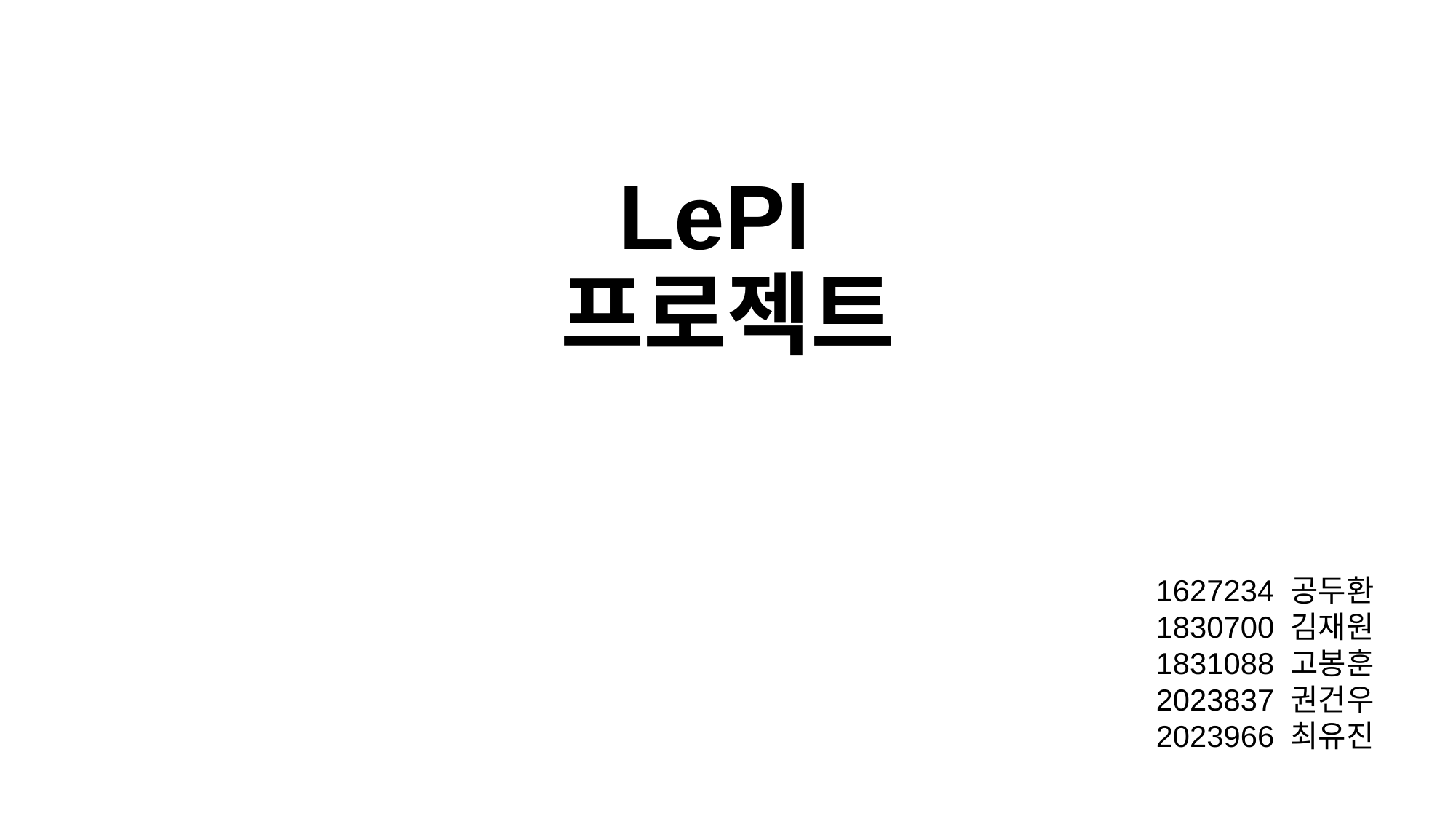

# LePl 프로젝트
1627234 공두환
1830700 김재원
1831088 고봉훈
2023837 권건우
2023966 최유진